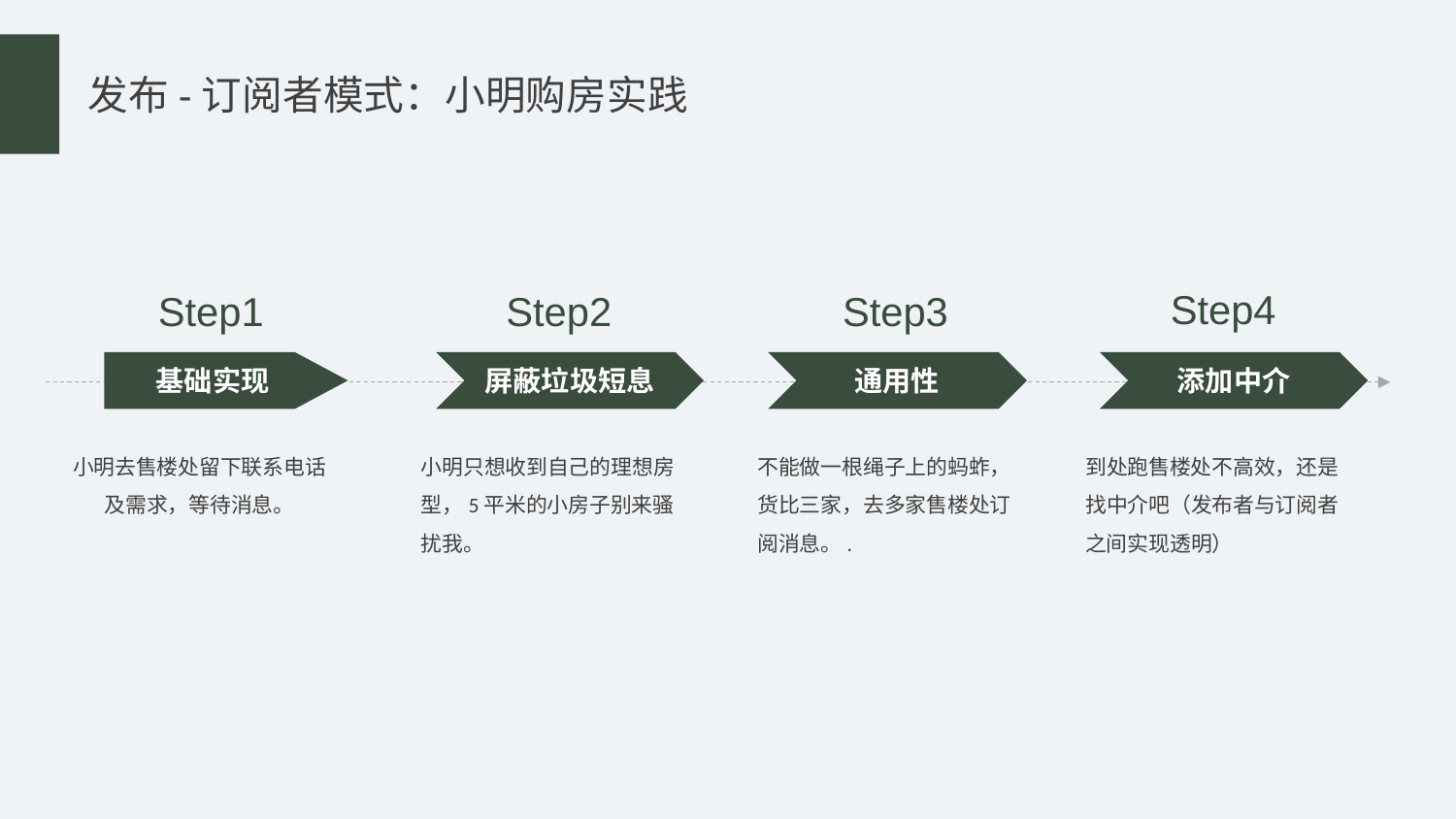

发布-订阅者模式：小明购房实践
Step4
Step1
Step2
Step3
基础实现
屏蔽垃圾短息
通用性
添加中介
小明去售楼处留下联系电话及需求，等待消息。
小明只想收到自己的理想房型，5平米的小房子别来骚扰我。
不能做一根绳子上的蚂蚱，货比三家，去多家售楼处订阅消息。.
到处跑售楼处不高效，还是找中介吧（发布者与订阅者之间实现透明）